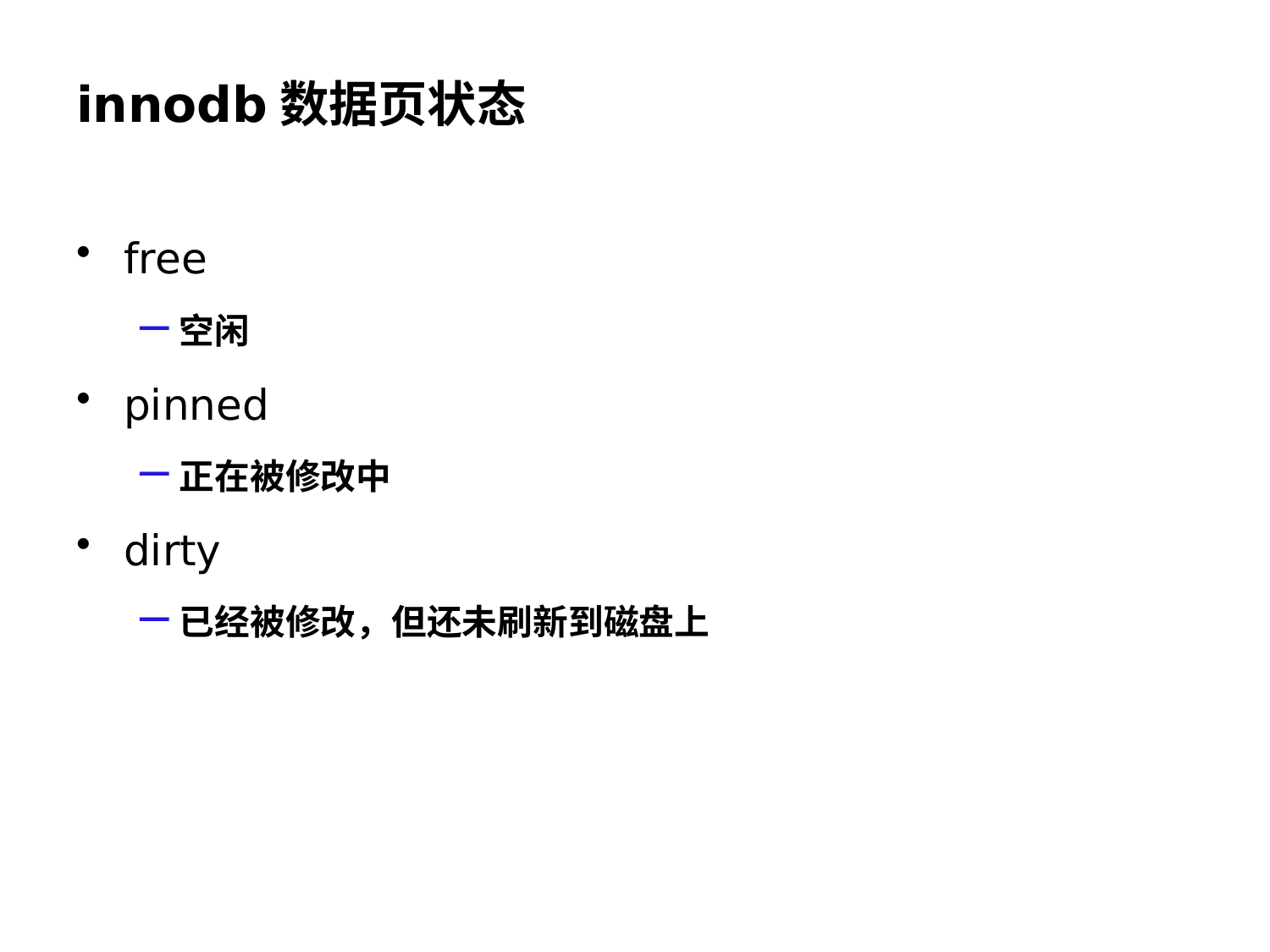

# innodb数据页状态
free
空闲
pinned
正在被修改中
dirty
已经被修改，但还未刷新到磁盘上